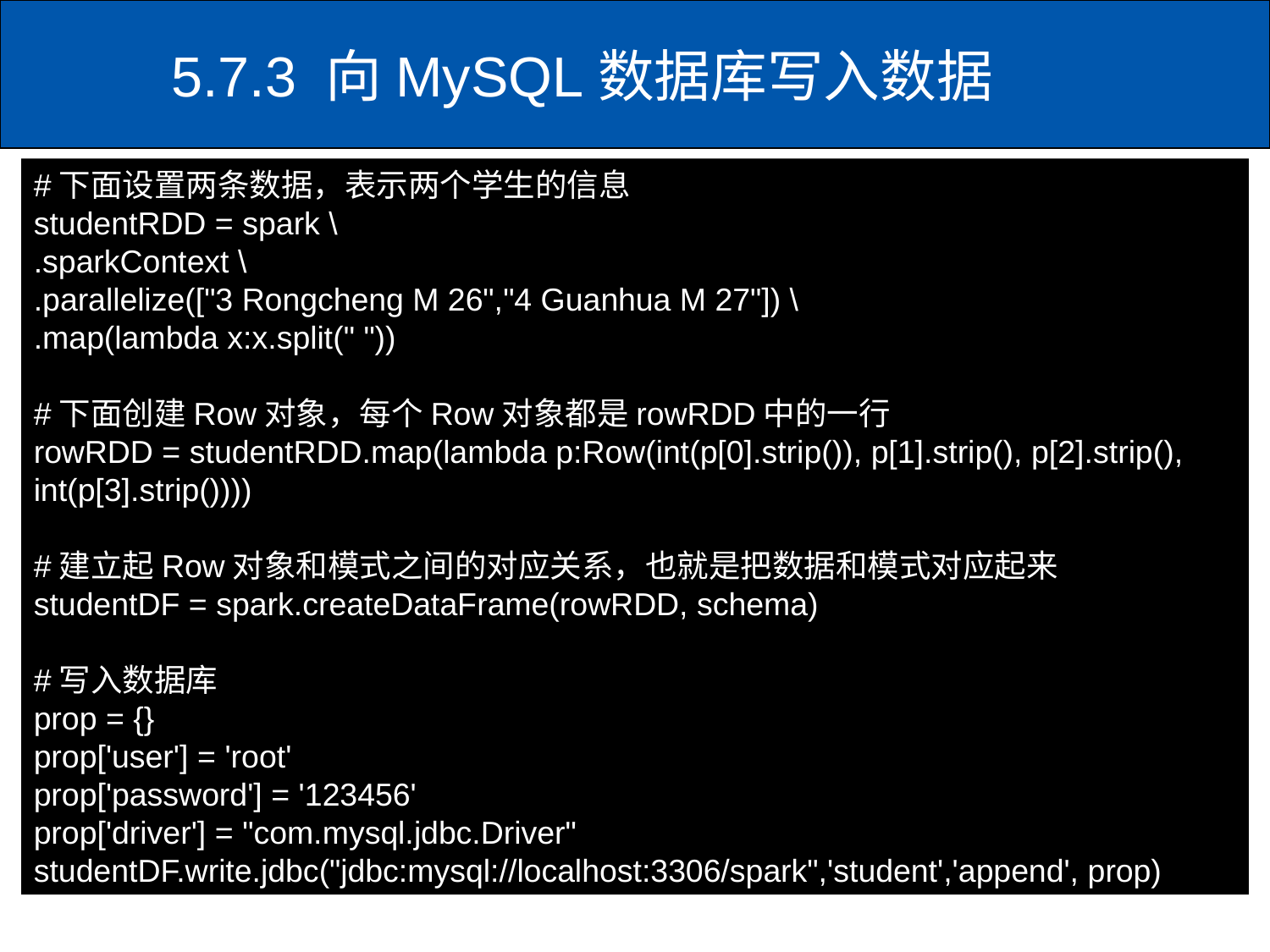

# 5.7.3 向MySQL数据库写入数据
#下面设置两条数据，表示两个学生的信息
studentRDD = spark \
.sparkContext \
.parallelize(["3 Rongcheng M 26","4 Guanhua M 27"]) \
.map(lambda x:x.split(" "))

#下面创建Row对象，每个Row对象都是rowRDD中的一行
rowRDD = studentRDD.map(lambda p:Row(int(p[0].strip()), p[1].strip(), p[2].strip(), int(p[3].strip())))

#建立起Row对象和模式之间的对应关系，也就是把数据和模式对应起来
studentDF = spark.createDataFrame(rowRDD, schema)

#写入数据库
prop = {}
prop['user'] = 'root'
prop['password'] = '123456'
prop['driver'] = "com.mysql.jdbc.Driver"
studentDF.write.jdbc("jdbc:mysql://localhost:3306/spark",'student','append', prop)